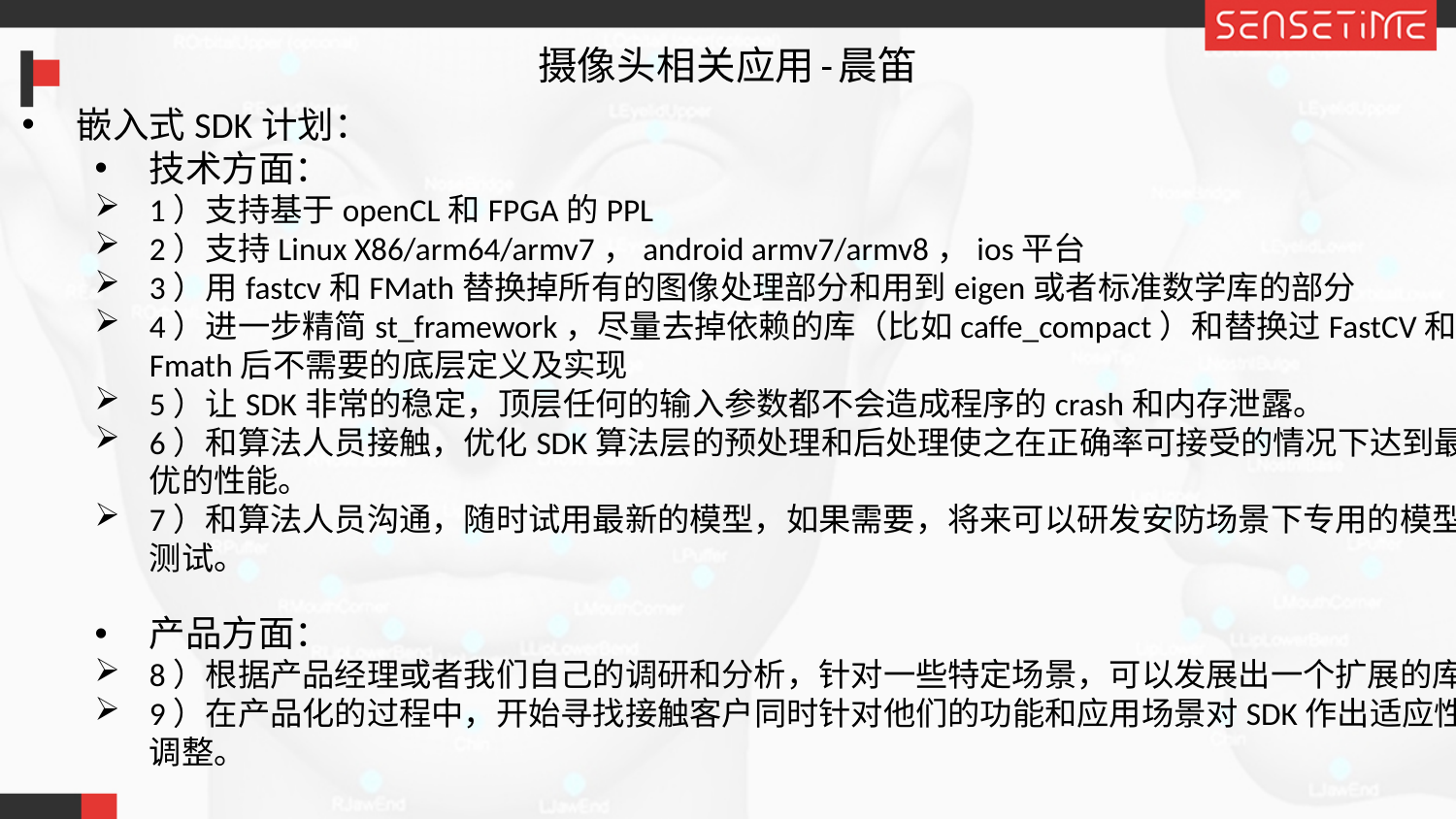

# 摄像头相关应用-晨笛
嵌入式SDK计划：
技术方面：
1）支持基于openCL和FPGA的PPL
2）支持Linux X86/arm64/armv7，android armv7/armv8，ios平台
3）用fastcv和FMath替换掉所有的图像处理部分和用到eigen或者标准数学库的部分
4）进一步精简st_framework，尽量去掉依赖的库（比如caffe_compact）和替换过FastCV和Fmath后不需要的底层定义及实现
5）让SDK非常的稳定，顶层任何的输入参数都不会造成程序的crash和内存泄露。
6）和算法人员接触，优化SDK算法层的预处理和后处理使之在正确率可接受的情况下达到最优的性能。
7）和算法人员沟通，随时试用最新的模型，如果需要，将来可以研发安防场景下专用的模型，测试。

产品方面：
8）根据产品经理或者我们自己的调研和分析，针对一些特定场景，可以发展出一个扩展的库。
9）在产品化的过程中，开始寻找接触客户同时针对他们的功能和应用场景对SDK作出适应性调整。